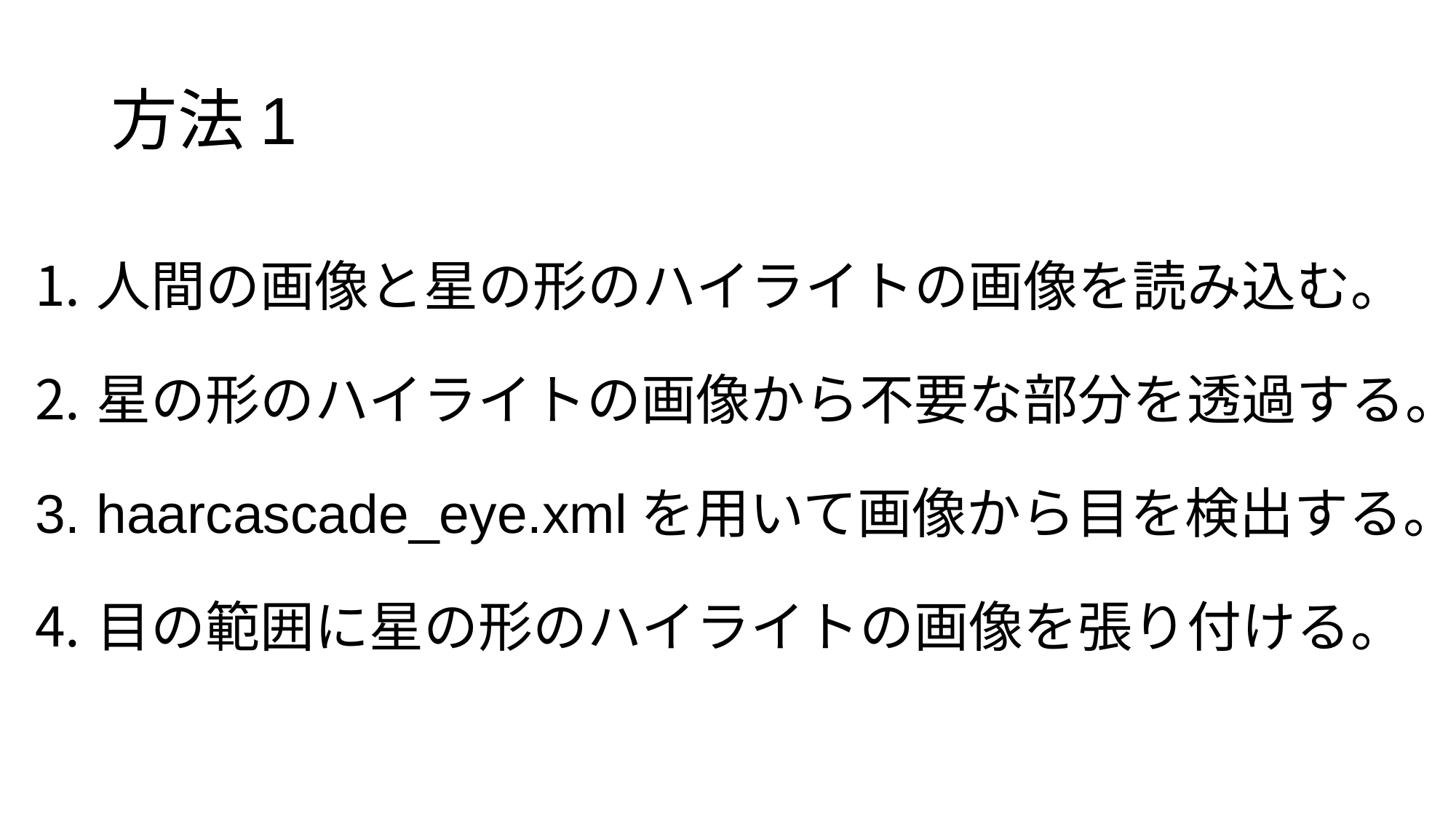

# 方法1
人間の画像と星の形のハイライトの画像を読み込む。
星の形のハイライトの画像から不要な部分を透過する。
haarcascade_eye.xmlを用いて画像から目を検出する。
目の範囲に星の形のハイライトの画像を張り付ける。